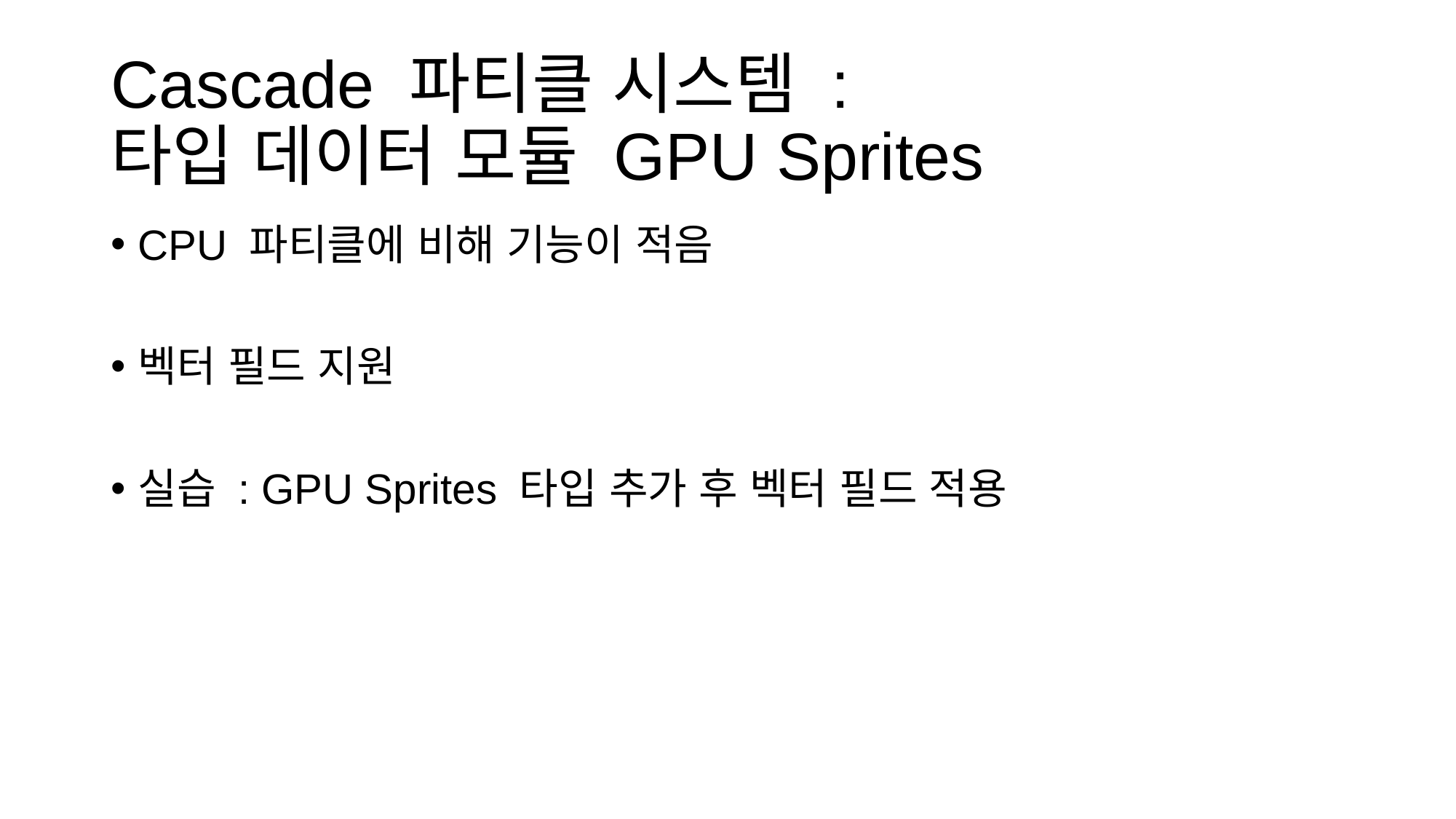

# Cascade 파티클 시스템 : 타입 데이터 모듈 GPU Sprites
CPU 파티클에 비해 기능이 적음

벡터 필드 지원

실습 : GPU Sprites 타입 추가 후 벡터 필드 적용